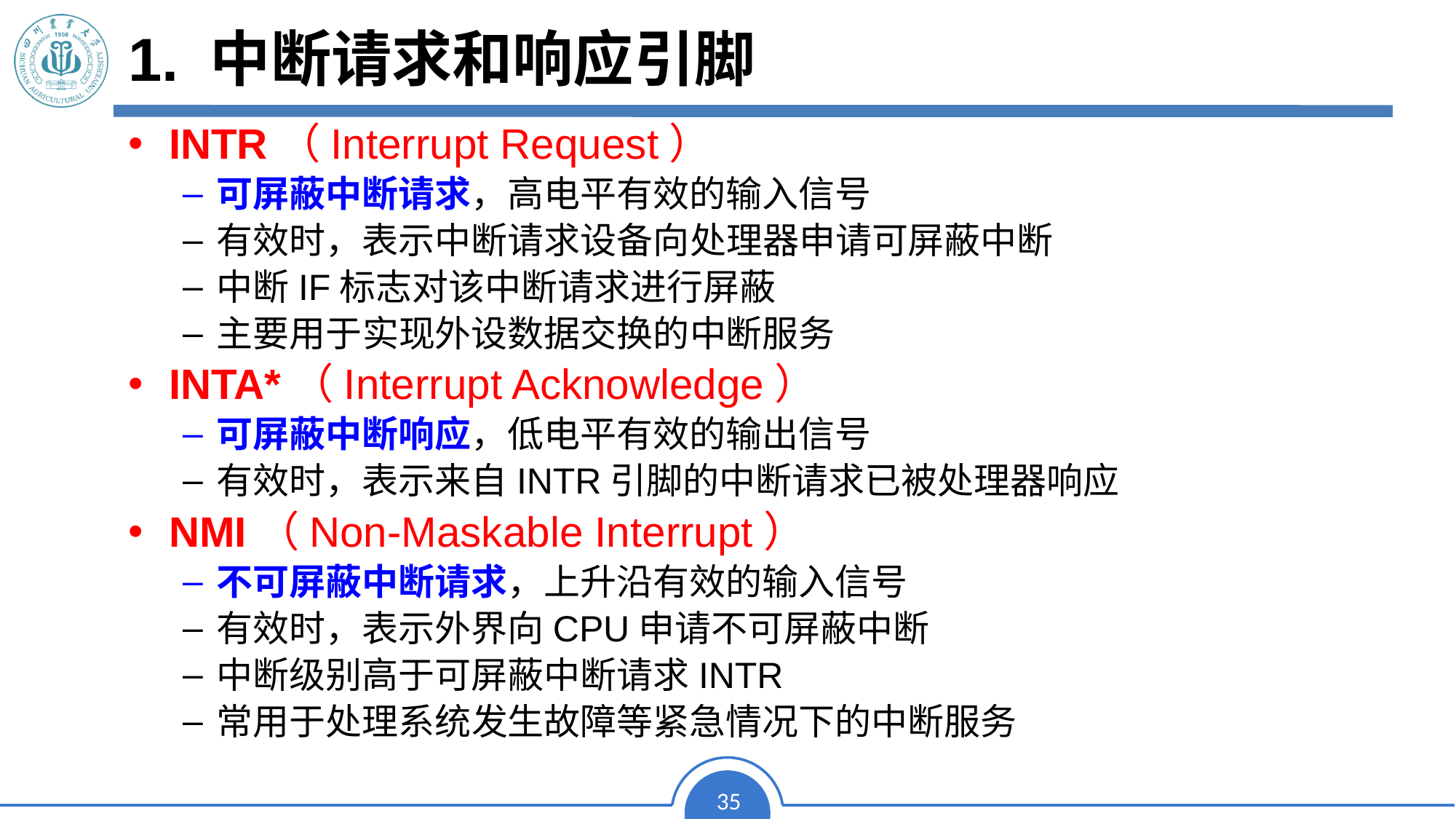

# 1. 中断请求和响应引脚
1. 中断请求和响应引脚
INTR（Interrupt Request）
可屏蔽中断请求，高电平有效的输入信号
有效时，表示中断请求设备向处理器申请可屏蔽中断
中断IF标志对该中断请求进行屏蔽
主要用于实现外设数据交换的中断服务
INTA*（Interrupt Acknowledge）
可屏蔽中断响应，低电平有效的输出信号
有效时，表示来自INTR引脚的中断请求已被处理器响应
NMI（Non-Maskable Interrupt）
不可屏蔽中断请求，上升沿有效的输入信号
有效时，表示外界向CPU申请不可屏蔽中断
中断级别高于可屏蔽中断请求INTR
常用于处理系统发生故障等紧急情况下的中断服务